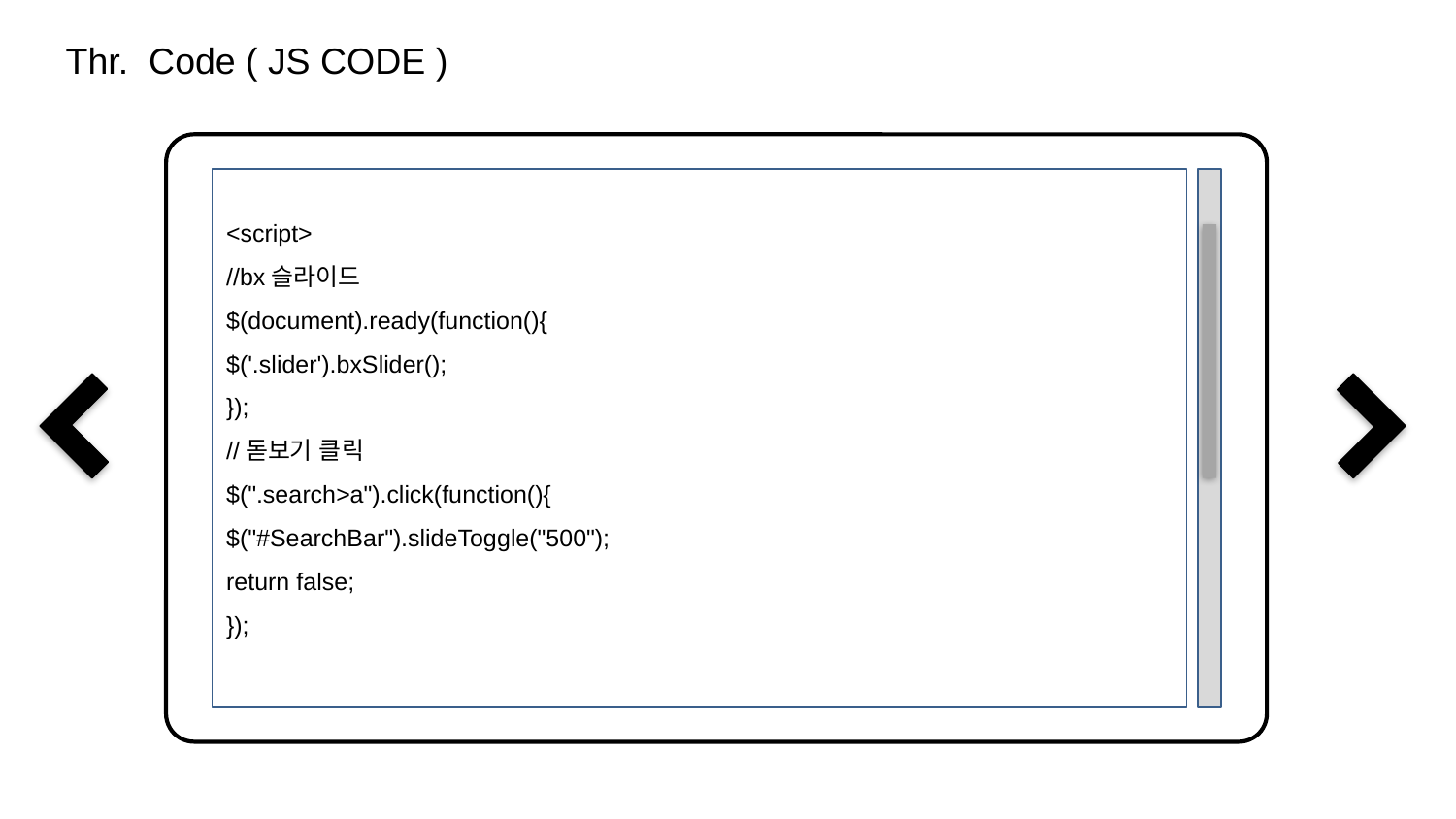

Thr.  Code ( JS CODE )

<script>
//bx슬라이드
$(document).ready(function(){
$('.slider').bxSlider();
});
//돋보기 클릭
$(".search>a").click(function(){
$("#SearchBar").slideToggle("500");
return false;
});